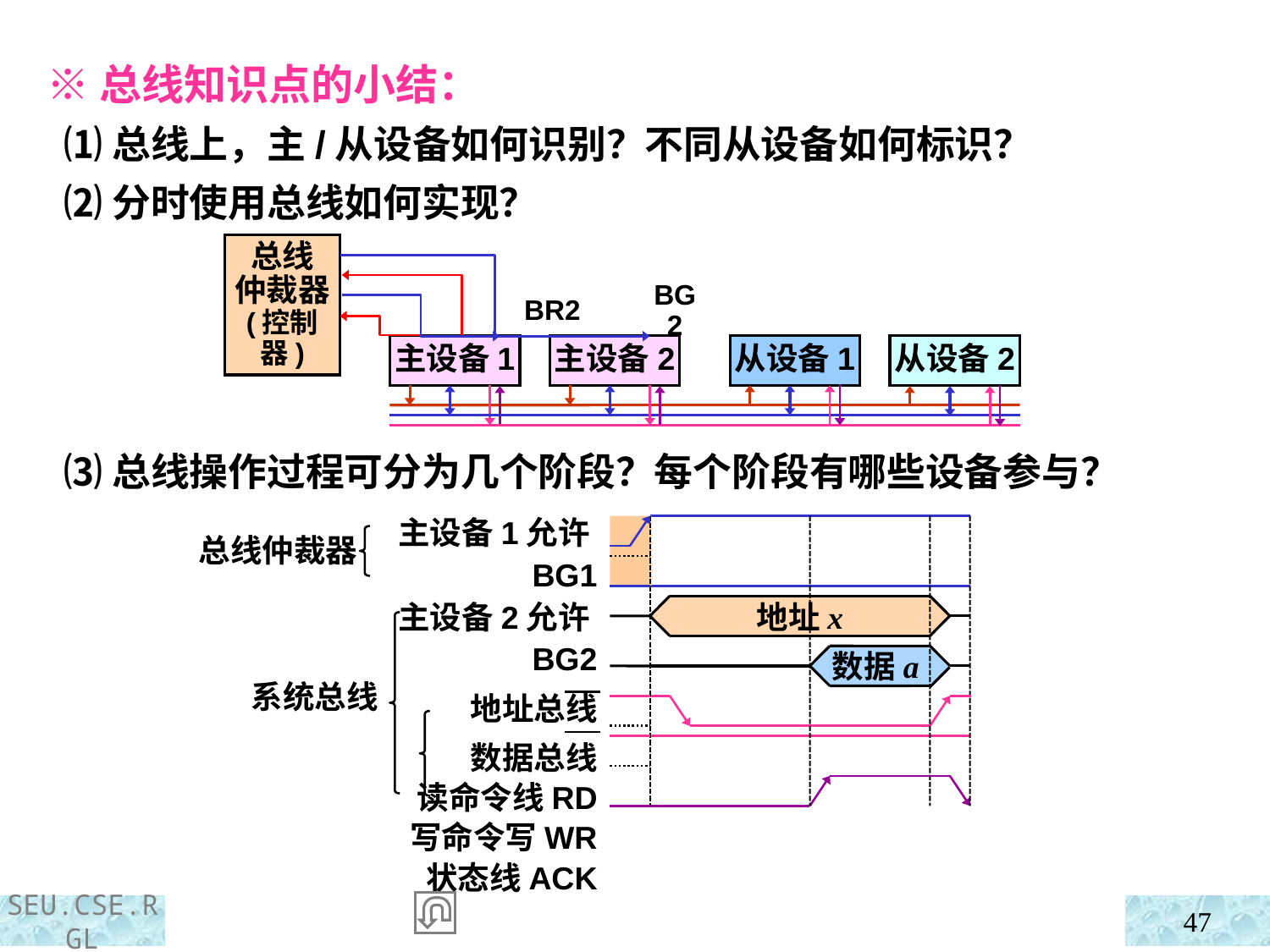

※总线知识点的小结：
   ⑴总线上，主/从设备如何识别？不同从设备如何标识？
   ⑵分时使用总线如何实现？

   ⑶总线操作过程可分为几个阶段？每个阶段有哪些设备参与？

总线
仲裁器
(控制器)
BR2
BG2
主设备1
主设备2
从设备1
从设备2
主设备1允许BG1
主设备2允许BG2
地址总线
数据总线
读命令线RD
写命令写WR
状态线ACK

总线仲裁器

系统总线

地址x

数据a

47